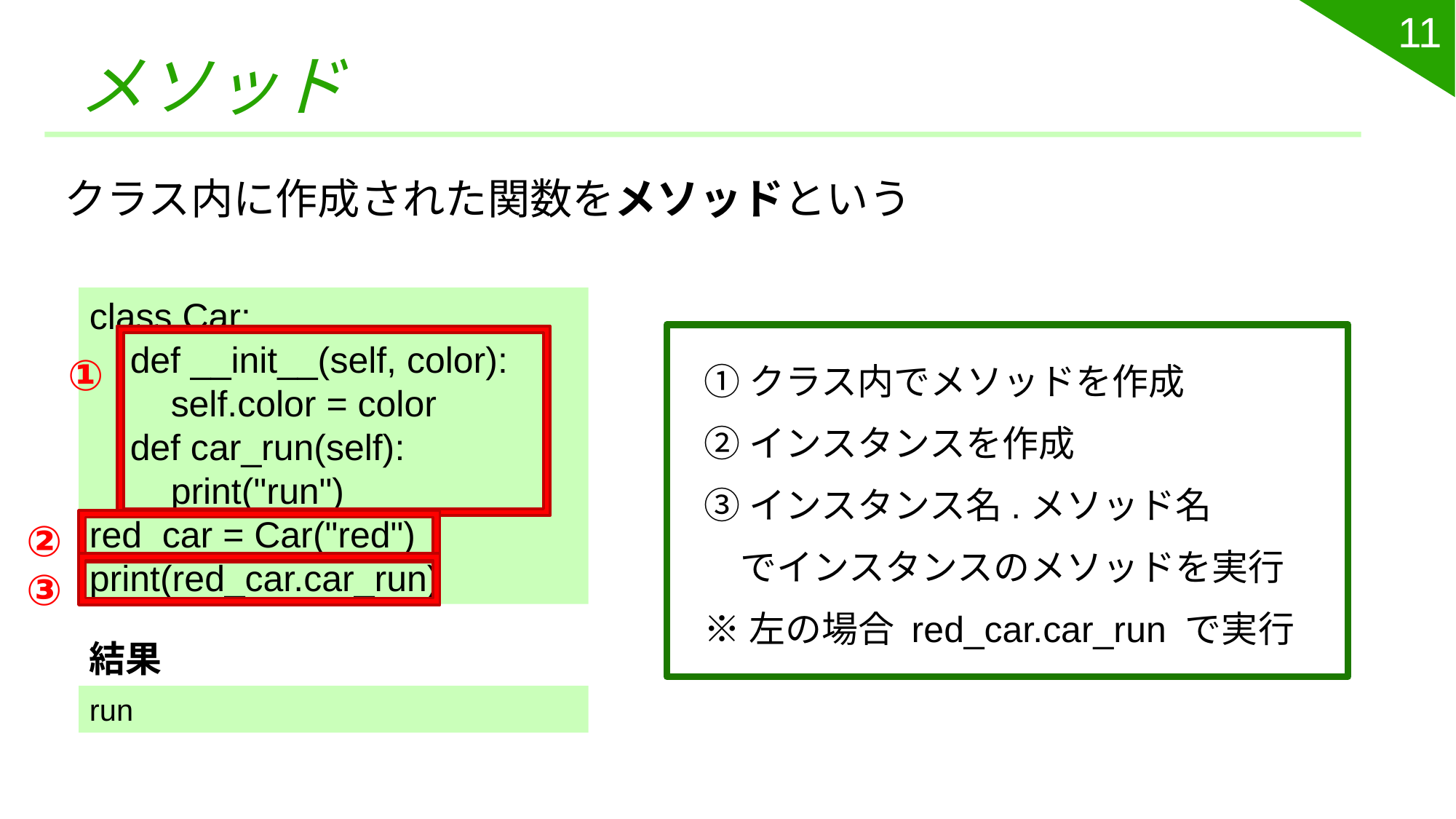

11
# メソッド
クラス内に作成された関数をメソッドという
class Car:
    def __init__(self, color):
        self.color = color
    def car_run(self):
        print("run")
red_car = Car("red")
print(red_car.car_run)

①
①クラス内でメソッドを作成
②インスタンスを作成
③インスタンス名.メソッド名
　でインスタンスのメソッドを実行
※左の場合 red_car.car_run で実行
②

③
結果
run